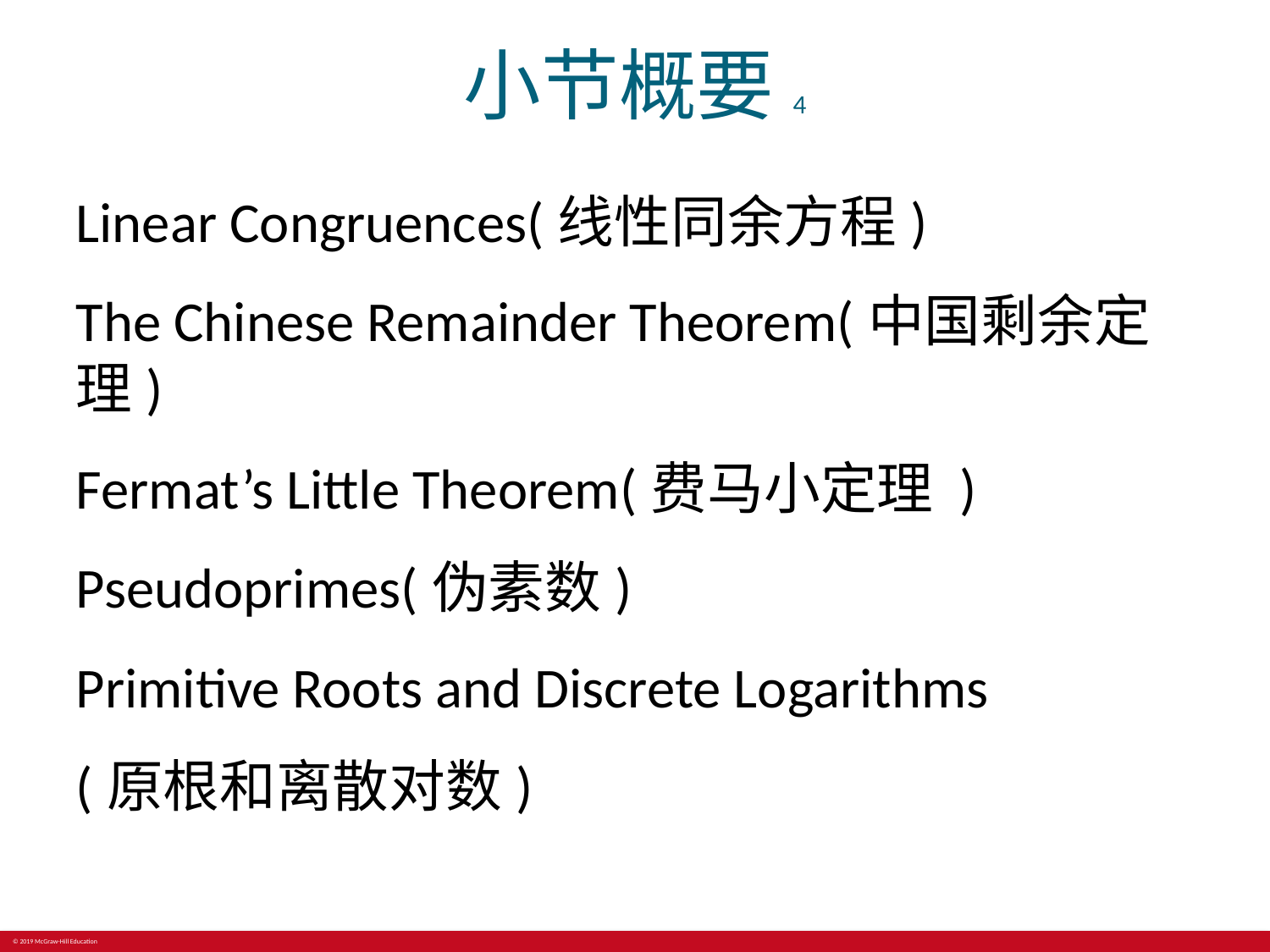

# 小节概要4
Linear Congruences(线性同余方程)
The Chinese Remainder Theorem(中国剩余定理)
Fermat’s Little Theorem(费马小定理 )
Pseudoprimes(伪素数)
Primitive Roots and Discrete Logarithms
(原根和离散对数)